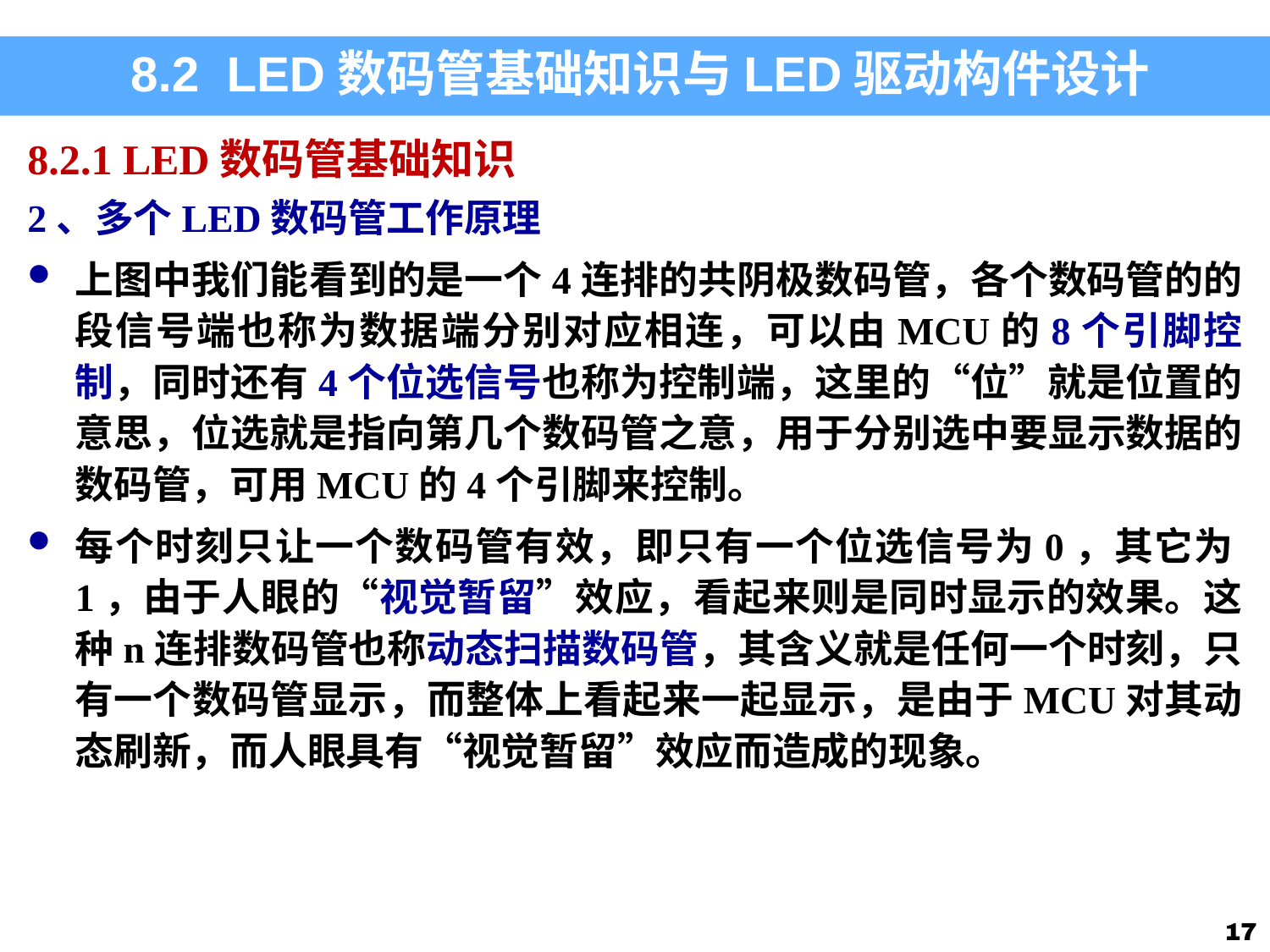

8.2  LED数码管基础知识与LED驱动构件设计
8.2.1 LED数码管基础知识
2、多个LED数码管工作原理
上图中我们能看到的是一个4连排的共阴极数码管，各个数码管的的段信号端也称为数据端分别对应相连，可以由MCU的8个引脚控制，同时还有4个位选信号也称为控制端，这里的“位”就是位置的意思，位选就是指向第几个数码管之意，用于分别选中要显示数据的数码管，可用MCU的4个引脚来控制。
每个时刻只让一个数码管有效，即只有一个位选信号为0，其它为1，由于人眼的“视觉暂留”效应，看起来则是同时显示的效果。这种n连排数码管也称动态扫描数码管，其含义就是任何一个时刻，只有一个数码管显示，而整体上看起来一起显示，是由于MCU对其动态刷新，而人眼具有“视觉暂留”效应而造成的现象。
17